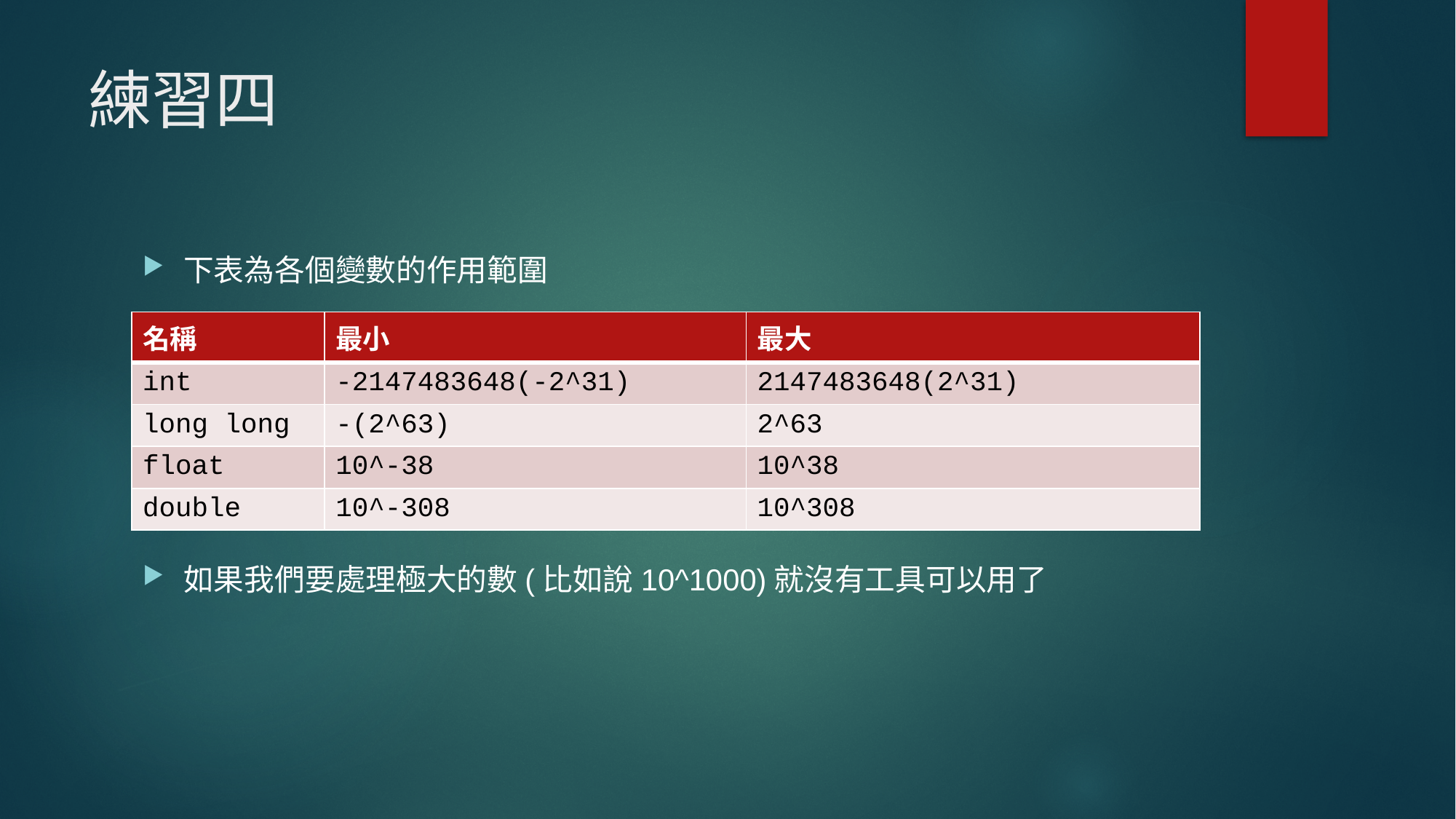

# 練習四
下表為各個變數的作用範圍

如果我們要處理極大的數(比如說10^1000)就沒有工具可以用了

| 名稱 | 最小 | 最大 |
| --- | --- | --- |
| int | -2147483648(-2^31) | 2147483648(2^31) |
| long long | -(2^63) | 2^63 |
| float | 10^-38 | 10^38 |
| double | 10^-308 | 10^308 |